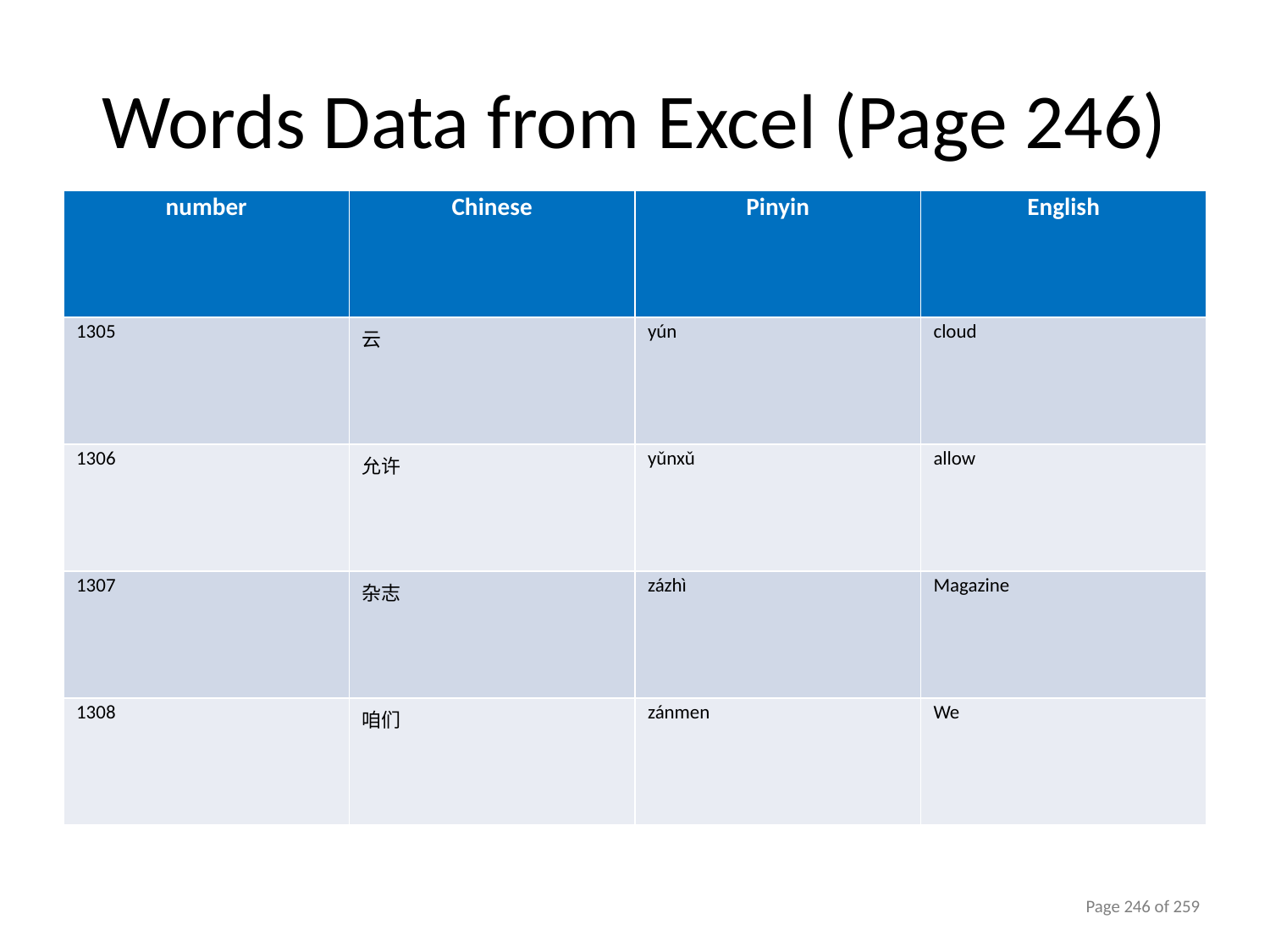

# Words Data from Excel (Page 246)
| number | Chinese | Pinyin | English |
| --- | --- | --- | --- |
| 1305 | 云 | yún | cloud |
| 1306 | 允许 | yǔnxǔ | allow |
| 1307 | 杂志 | zázhì | Magazine |
| 1308 | 咱们 | zánmen | We |

Page 246 of 259